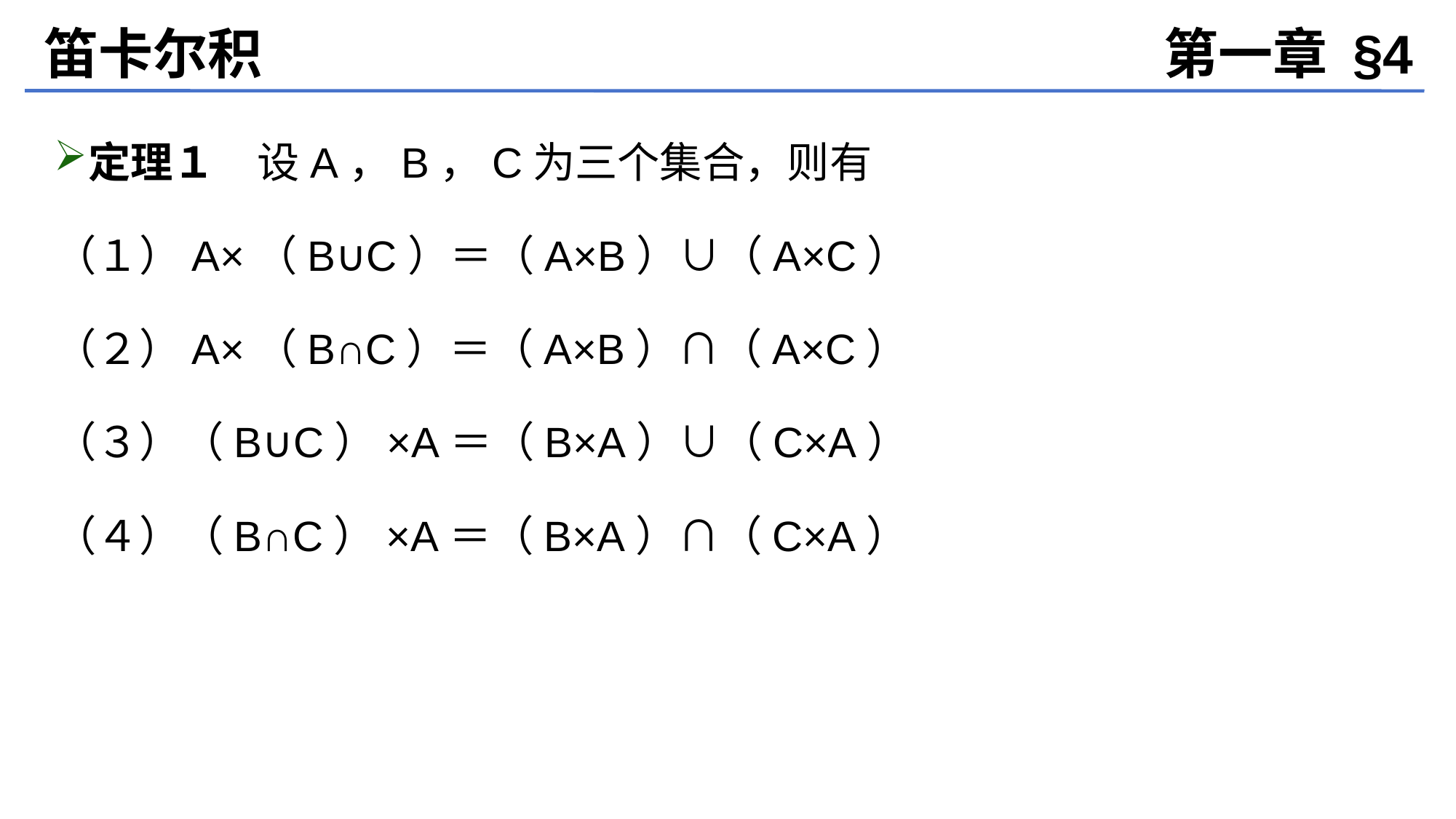

笛卡尔积
第一章 §4
定理１　设A，B，C为三个集合，则有
（１）A×（B∪C）＝（A×B）∪（A×C）
（２）A×（B∩C）＝（A×B）∩（A×C）
（３）（B∪C）×A＝（B×A）∪（C×A）
（４）（B∩C）×A＝（B×A）∩（C×A）